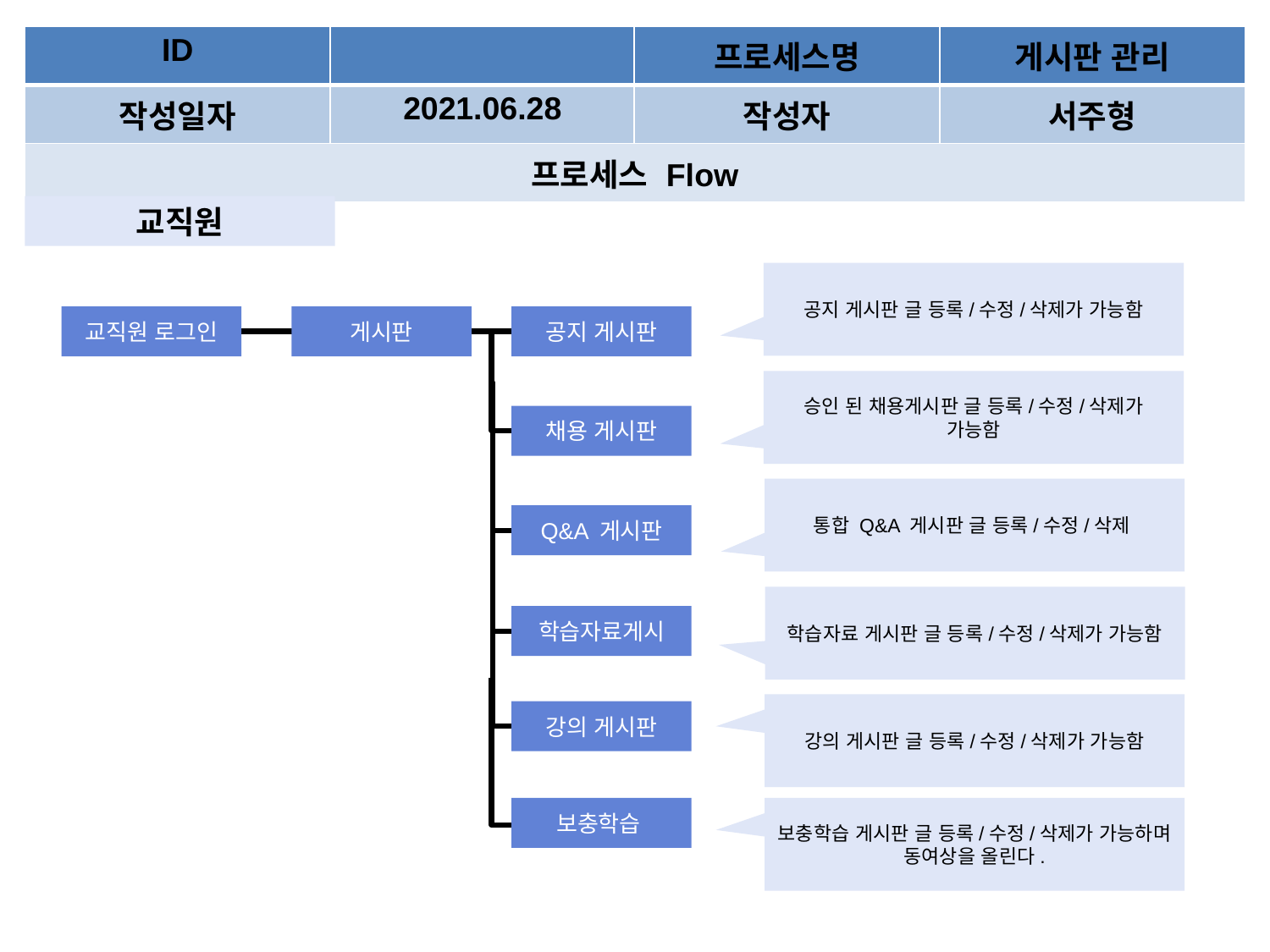

| ID |  |  | 프로세스명 | 게시판 관리 |
| --- | --- | --- | --- | --- |
| 작성일자 |  | 2021.06.28 | 작성자 | 서주형 |
| 프로세스 Flow |  |  |  |  |
교직원
공지 게시판 글 등록/수정/삭제가 가능함
교직원 로그인
게시판
공지 게시판
승인 된 채용게시판 글 등록/수정/삭제가 가능함
채용 게시판
통합 Q&A 게시판 글 등록/수정/삭제
Q&A 게시판
학습자료 게시판 글 등록/수정/삭제가 가능함
학습자료게시
강의 게시판 글 등록/수정/삭제가 가능함
강의 게시판
보충학습
보충학습 게시판 글 등록/수정/삭제가 가능하며 동여상을 올린다.